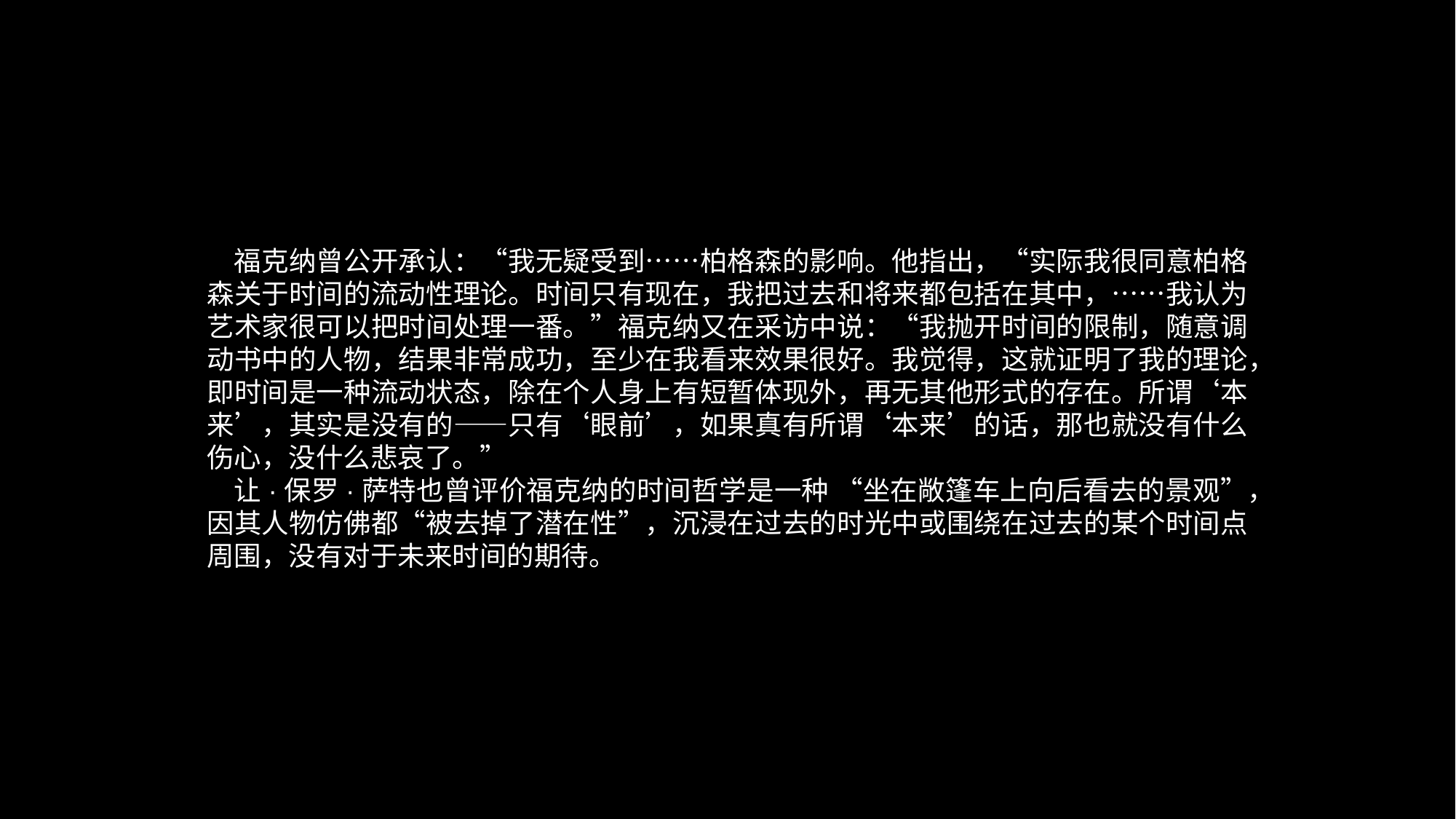

福克纳曾公开承认：“我无疑受到……柏格森的影响。他指出，“实际我很同意柏格森关于时间的流动性理论。时间只有现在，我把过去和将来都包括在其中，……我认为艺术家很可以把时间处理一番。”福克纳又在采访中说：“我抛开时间的限制，随意调动书中的人物，结果非常成功，至少在我看来效果很好。我觉得，这就证明了我的理论，即时间是一种流动状态，除在个人身上有短暂体现外，再无其他形式的存在。所谓‘本来’，其实是没有的——只有‘眼前’，如果真有所谓‘本来’的话，那也就没有什么伤心，没什么悲哀了。”
让·保罗·萨特也曾评价福克纳的时间哲学是一种 “坐在敞篷车上向后看去的景观”，因其人物仿佛都“被去掉了潜在性”，沉浸在过去的时光中或围绕在过去的某个时间点周围，没有对于未来时间的期待。